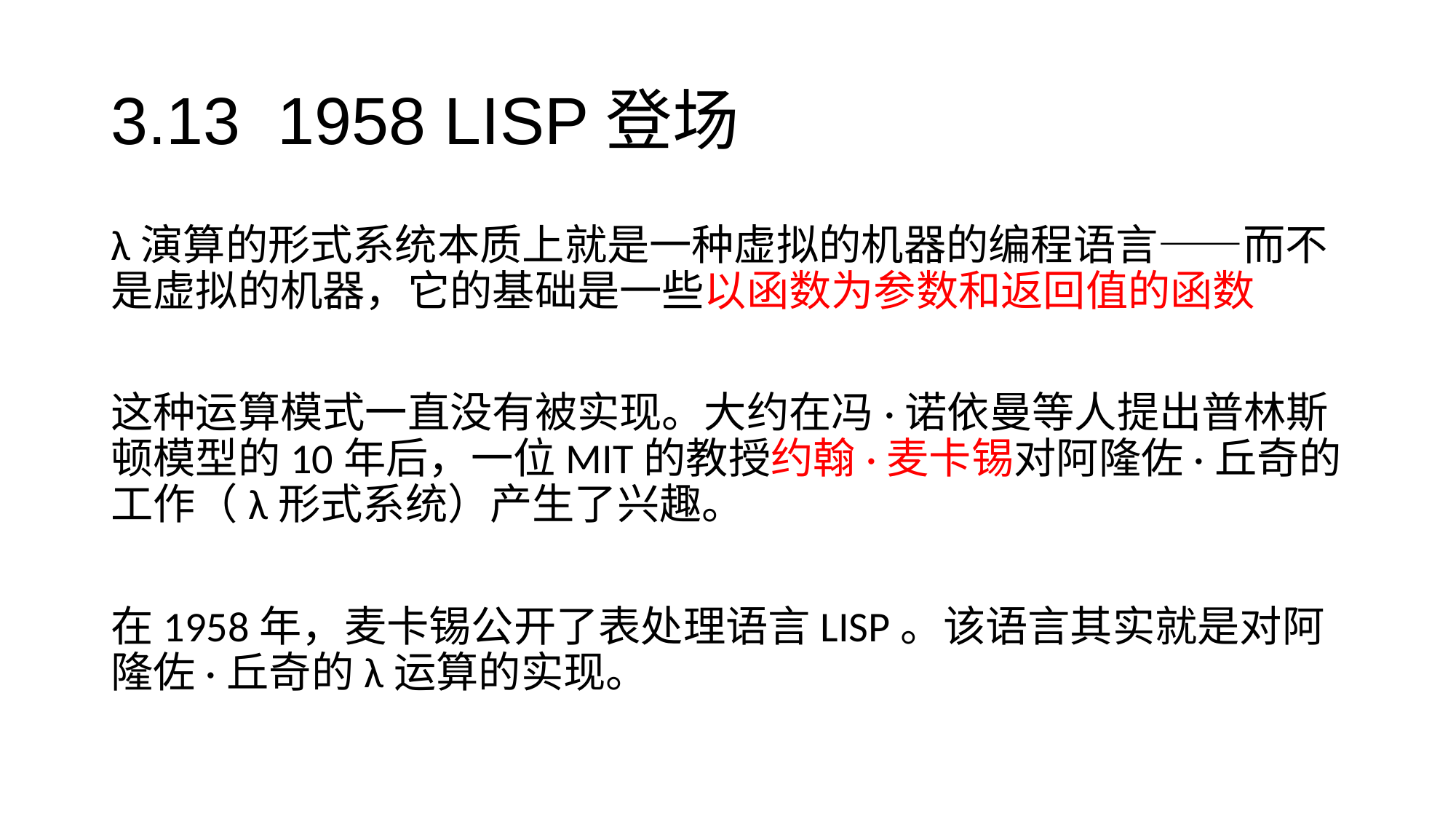

# 3.13  1958 LISP登场
λ演算的形式系统本质上就是一种虚拟的机器的编程语言——而不是虚拟的机器，它的基础是一些以函数为参数和返回值的函数

这种运算模式一直没有被实现。大约在冯·诺依曼等人提出普林斯顿模型的10年后，一位MIT的教授约翰·麦卡锡对阿隆佐·丘奇的工作（λ形式系统）产生了兴趣。

在1958年，麦卡锡公开了表处理语言LISP。该语言其实就是对阿隆佐·丘奇的λ运算的实现。